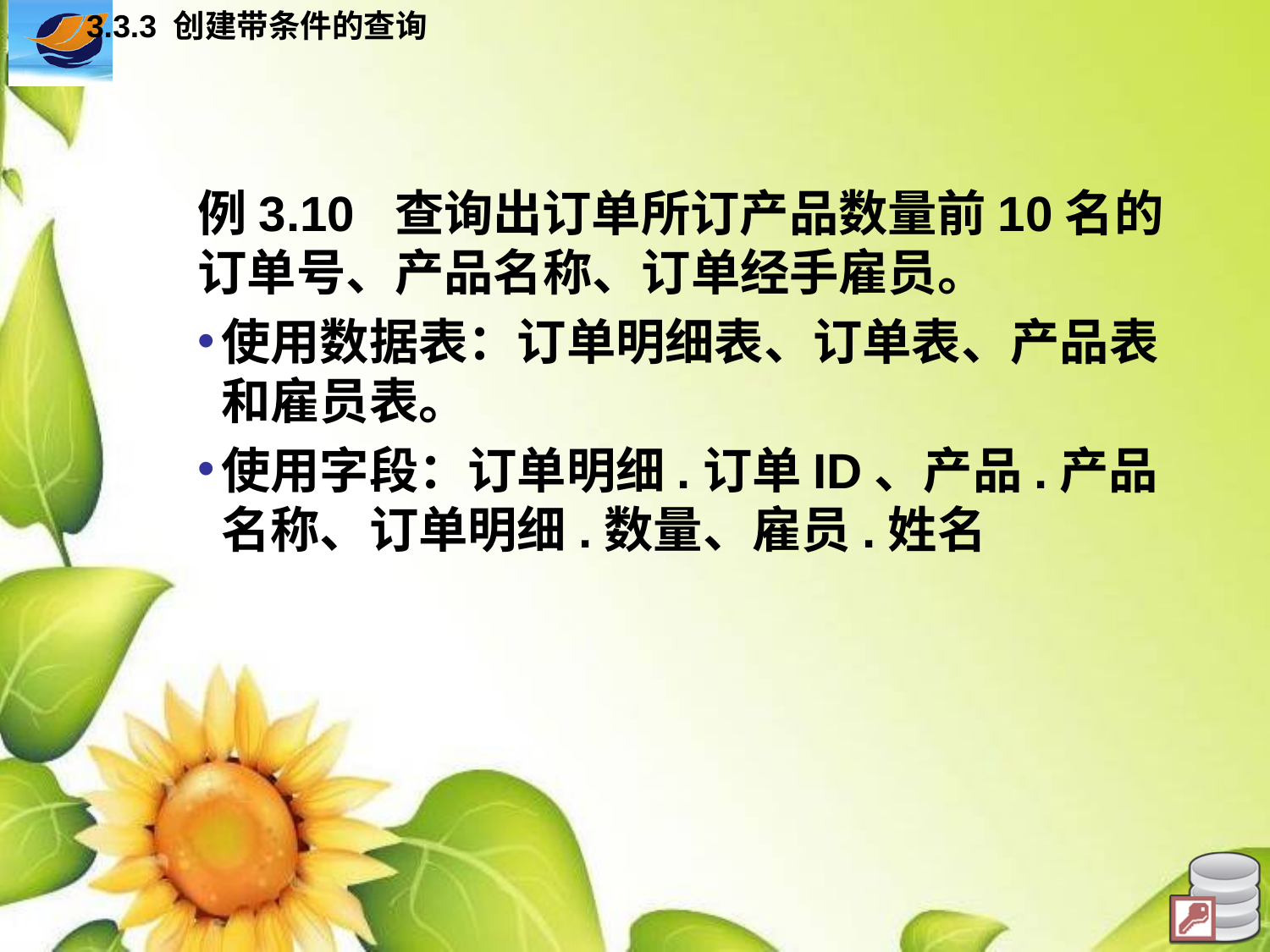

3.3.3 创建带条件的查询
例3.10  查询出订单所订产品数量前10名的订单号、产品名称、订单经手雇员。
使用数据表：订单明细表、订单表、产品表和雇员表。
使用字段：订单明细.订单ID、产品.产品名称、订单明细.数量、雇员.姓名